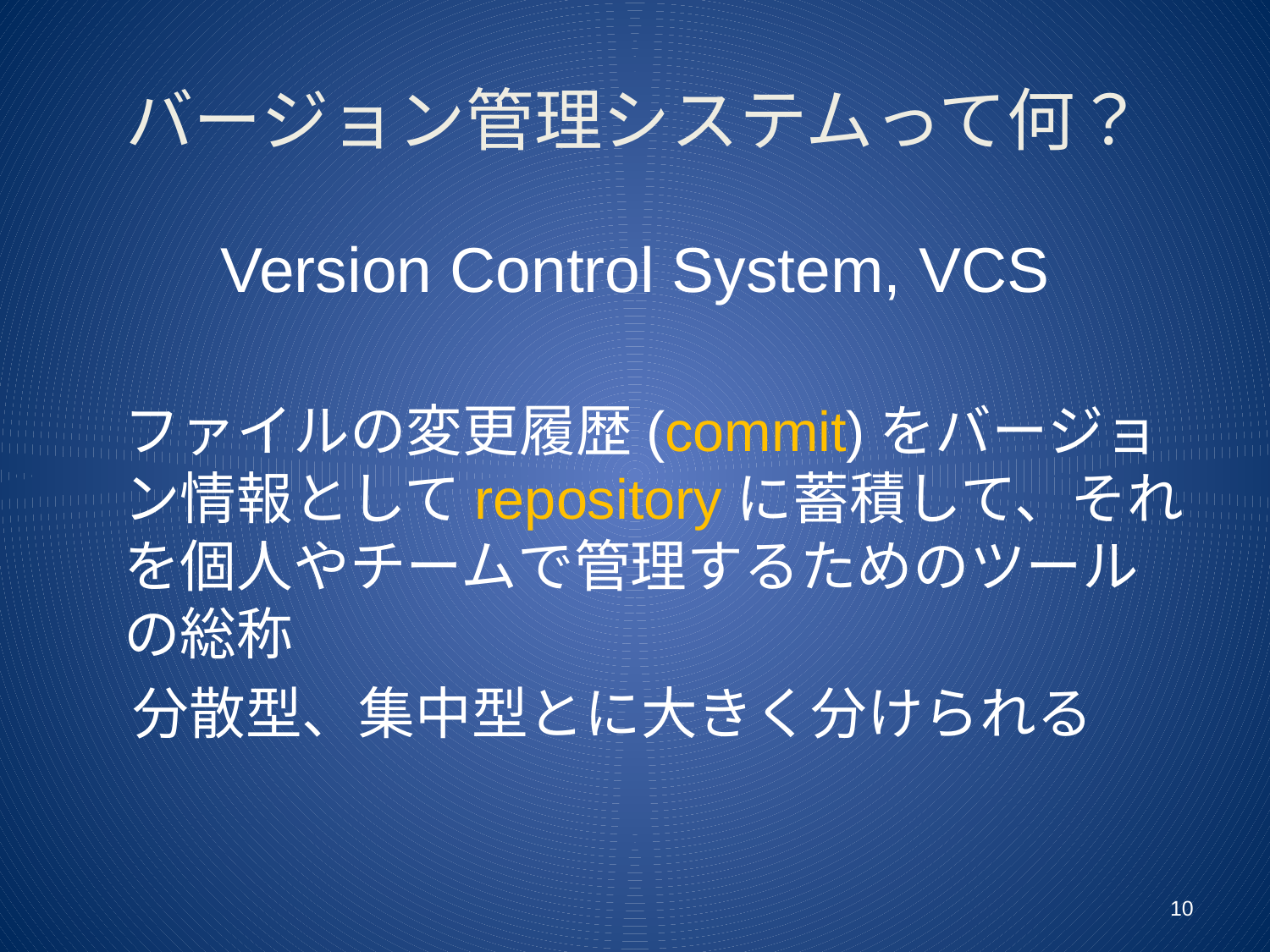

# バージョン管理システムって何？
Version Control System, VCS

	ファイルの変更履歴(commit)をバージョン情報としてrepositoryに蓄積して、それを個人やチームで管理するためのツールの総称
　分散型、集中型とに大きく分けられる
10